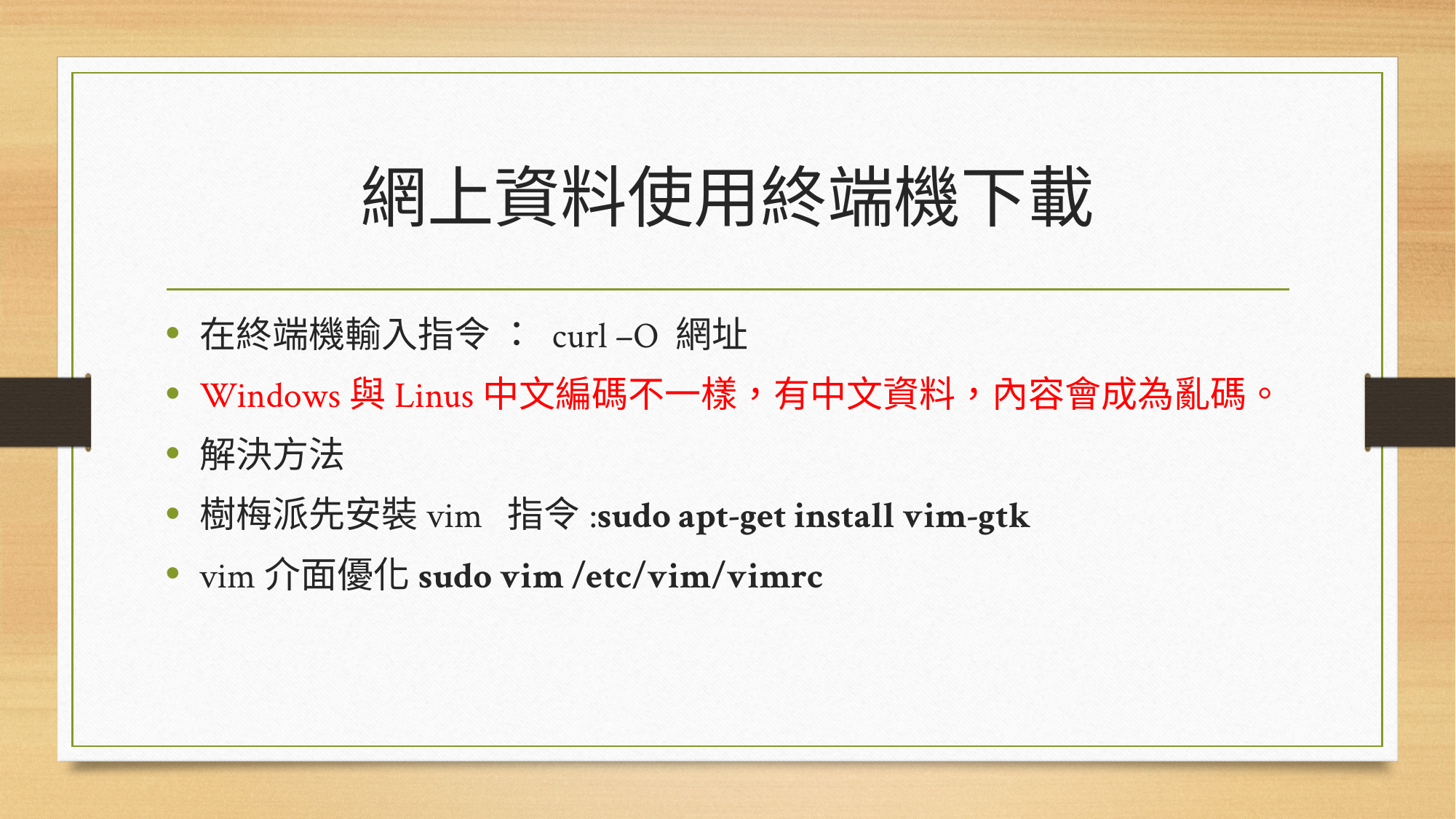

# 網上資料使用終端機下載
在終端機輸入指令 ： curl –O 網址
Windows與Linus中文編碼不一樣，有中文資料，內容會成為亂碼。
解決方法
樹梅派先安裝vim  指令:sudo apt-get install vim-gtk
vim介面優化sudo vim /etc/vim/vimrc